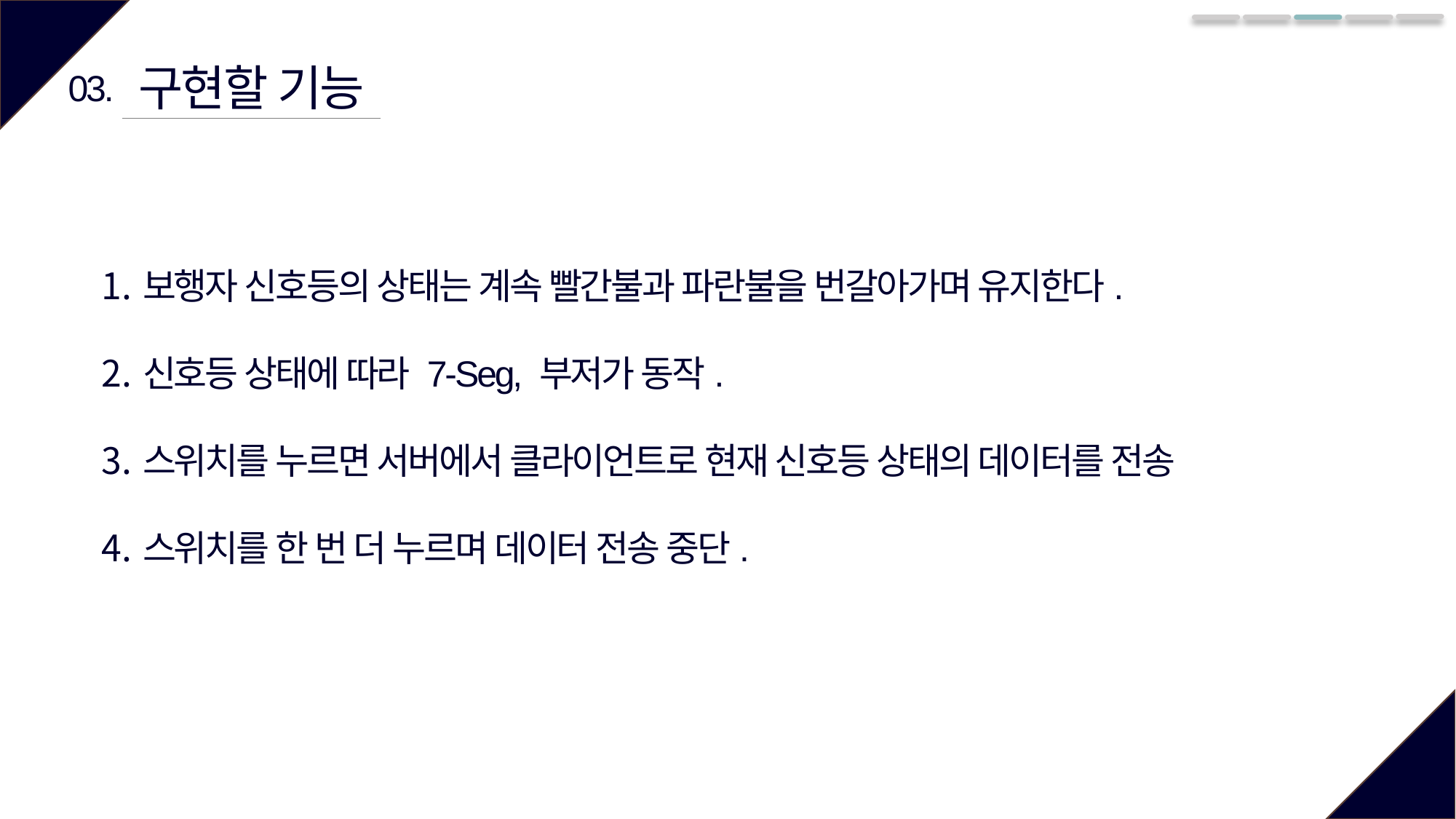

구현할 기능
03.
보행자 신호등의 상태는 계속 빨간불과 파란불을 번갈아가며 유지한다.

신호등 상태에 따라 7-Seg, 부저가 동작.

스위치를 누르면 서버에서 클라이언트로 현재 신호등 상태의 데이터를 전송

스위치를 한 번 더 누르며 데이터 전송 중단.